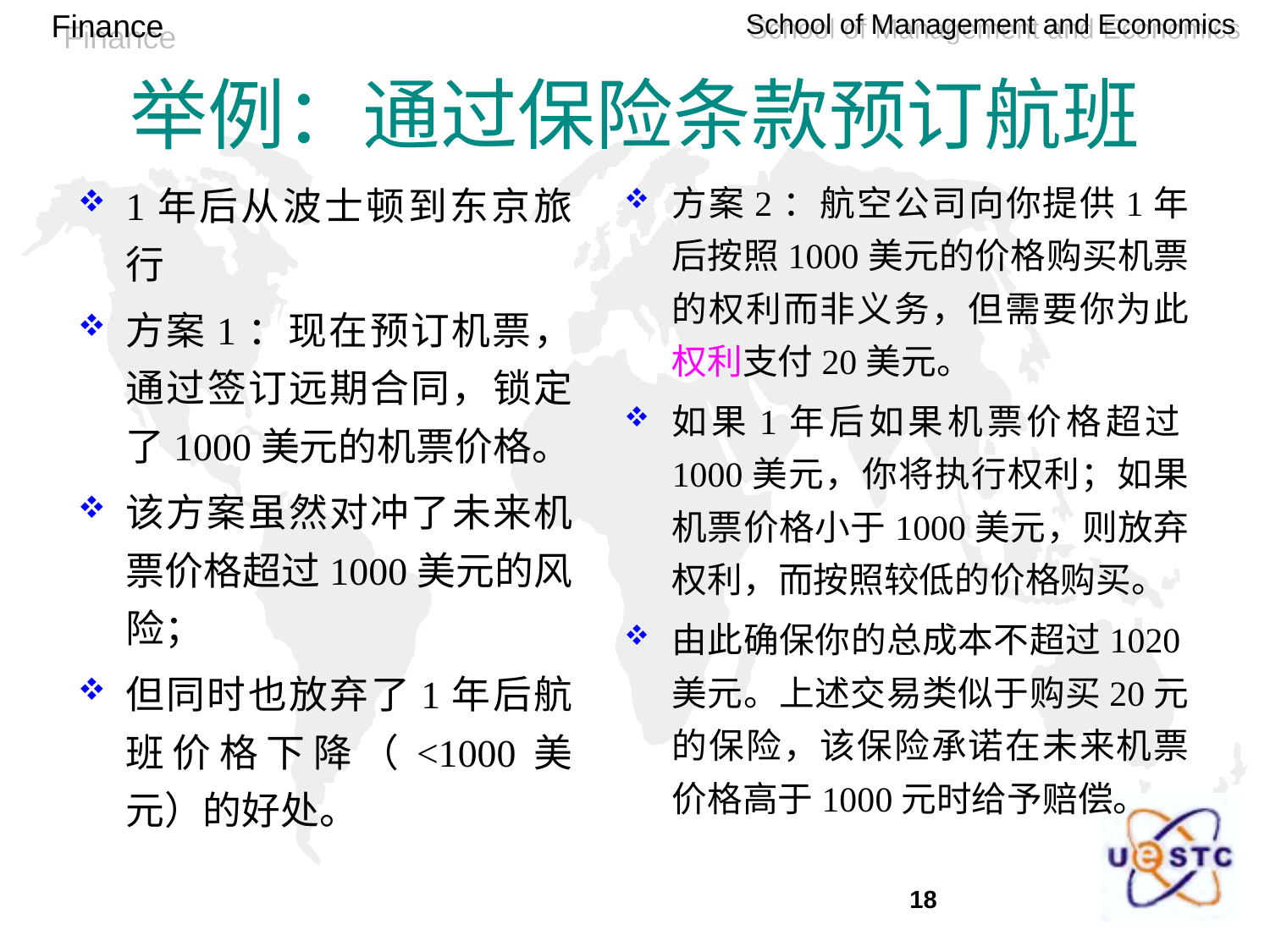

举例：通过保险条款预订航班
1年后从波士顿到东京旅行
方案1：现在预订机票，通过签订远期合同，锁定了1000美元的机票价格。
该方案虽然对冲了未来机票价格超过1000美元的风险；
但同时也放弃了1年后航班价格下降（<1000美元）的好处。
方案2：航空公司向你提供1年后按照1000美元的价格购买机票的权利而非义务，但需要你为此权利支付20美元。
如果1年后如果机票价格超过1000美元，你将执行权利；如果机票价格小于1000美元，则放弃权利，而按照较低的价格购买。
由此确保你的总成本不超过1020美元。上述交易类似于购买20元的保险，该保险承诺在未来机票价格高于1000元时给予赔偿。